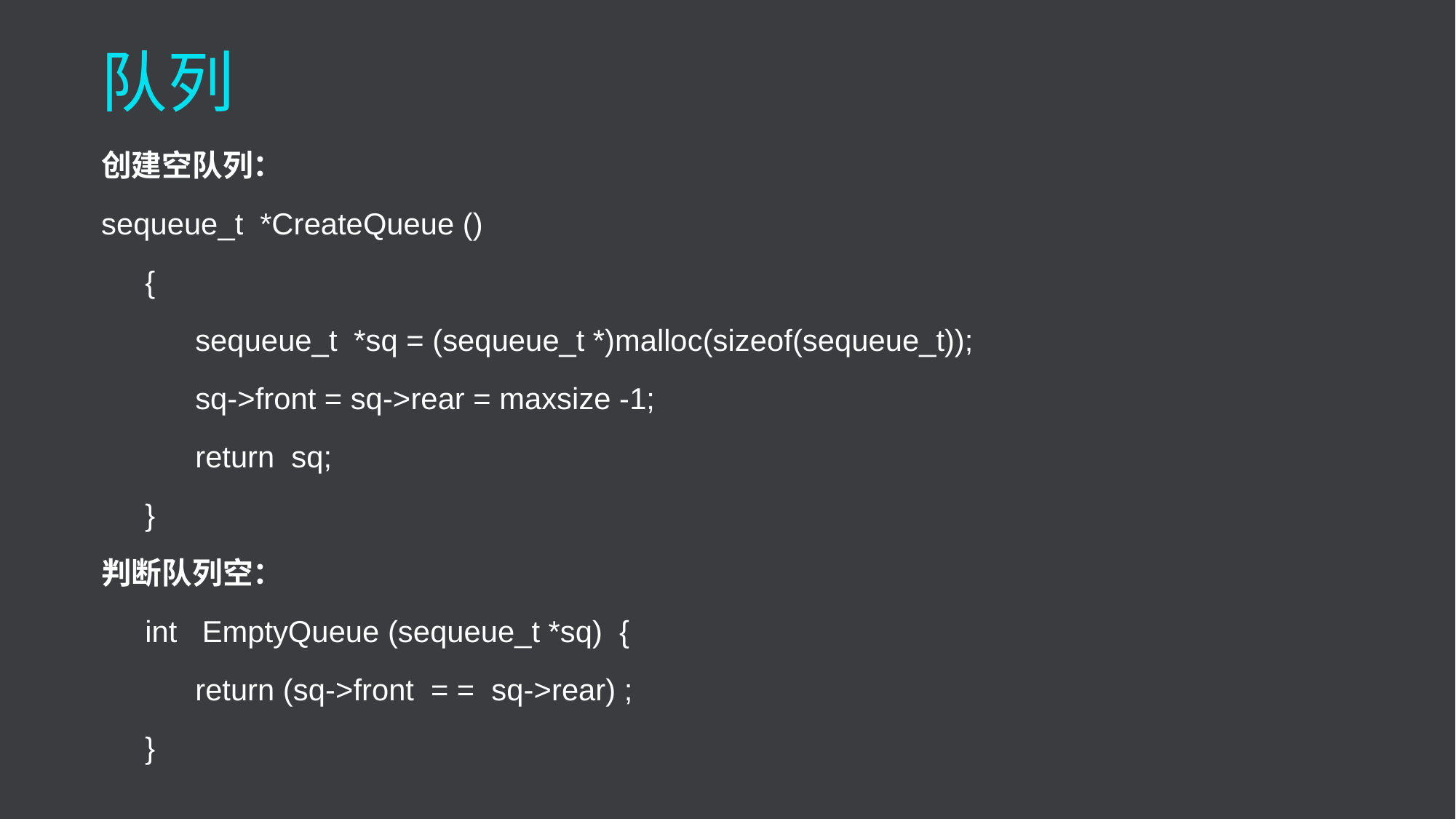

# 队列
创建空队列：
sequeue_t  *CreateQueue ()
{
      sequeue_t  *sq = (sequeue_t *)malloc(sizeof(sequeue_t));
      sq->front = sq->rear = maxsize -1;
      return  sq;
}
判断队列空：
int   EmptyQueue (sequeue_t *sq)  {
      return (sq->front  = =  sq->rear) ;
}